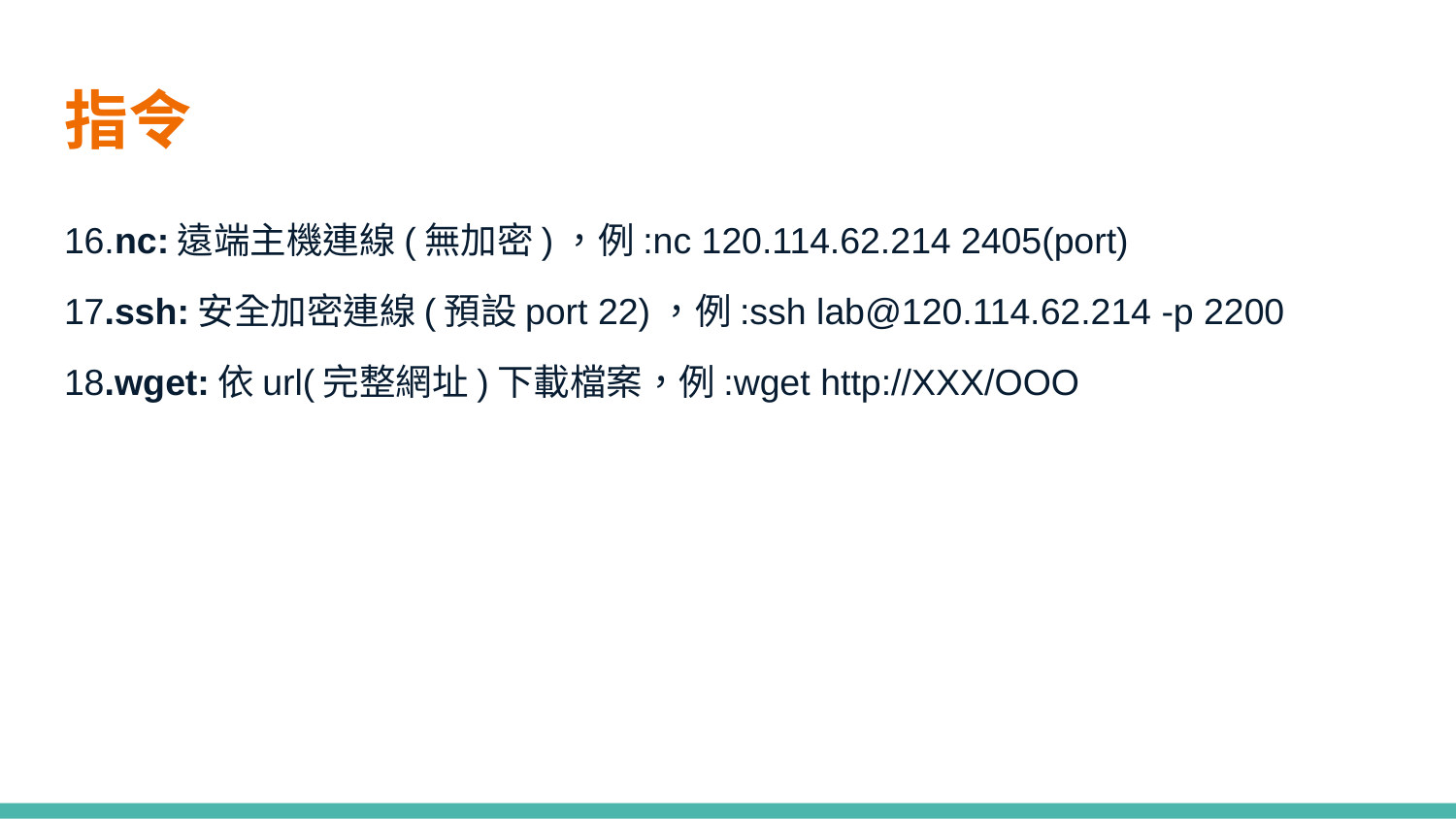

# 指令
16.nc:遠端主機連線(無加密)，例:nc 120.114.62.214 2405(port)
17.ssh:安全加密連線(預設port 22)，例:ssh lab@120.114.62.214 -p 2200
18.wget:依url(完整網址)下載檔案，例:wget http://XXX/OOO